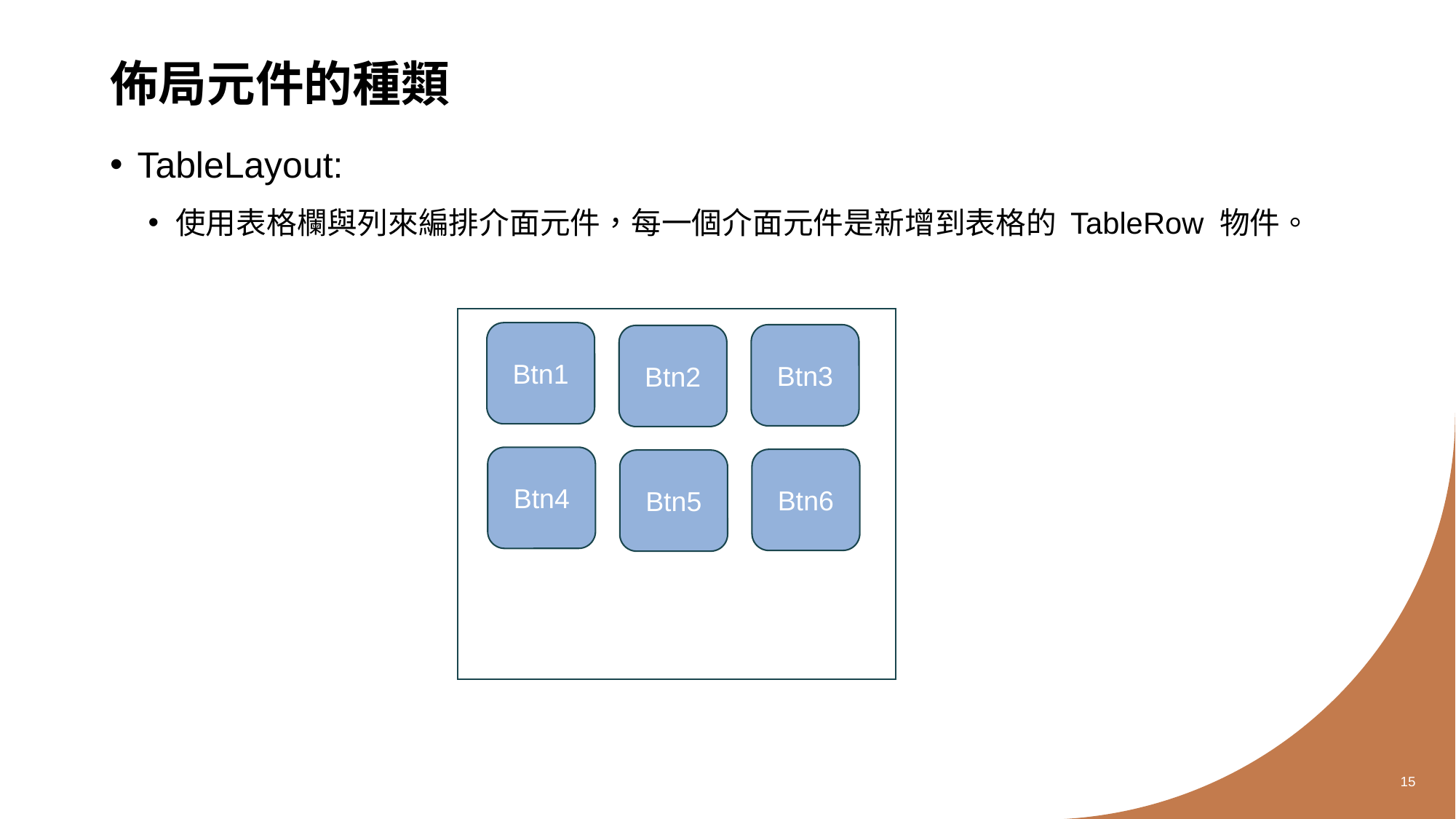

# 佈局元件的種類
TableLayout:
使用表格欄與列來編排介面元件，每一個介面元件是新增到表格的 TableRow 物件。

Btn1
Btn3
Btn2
Btn4
Btn6
Btn5
15